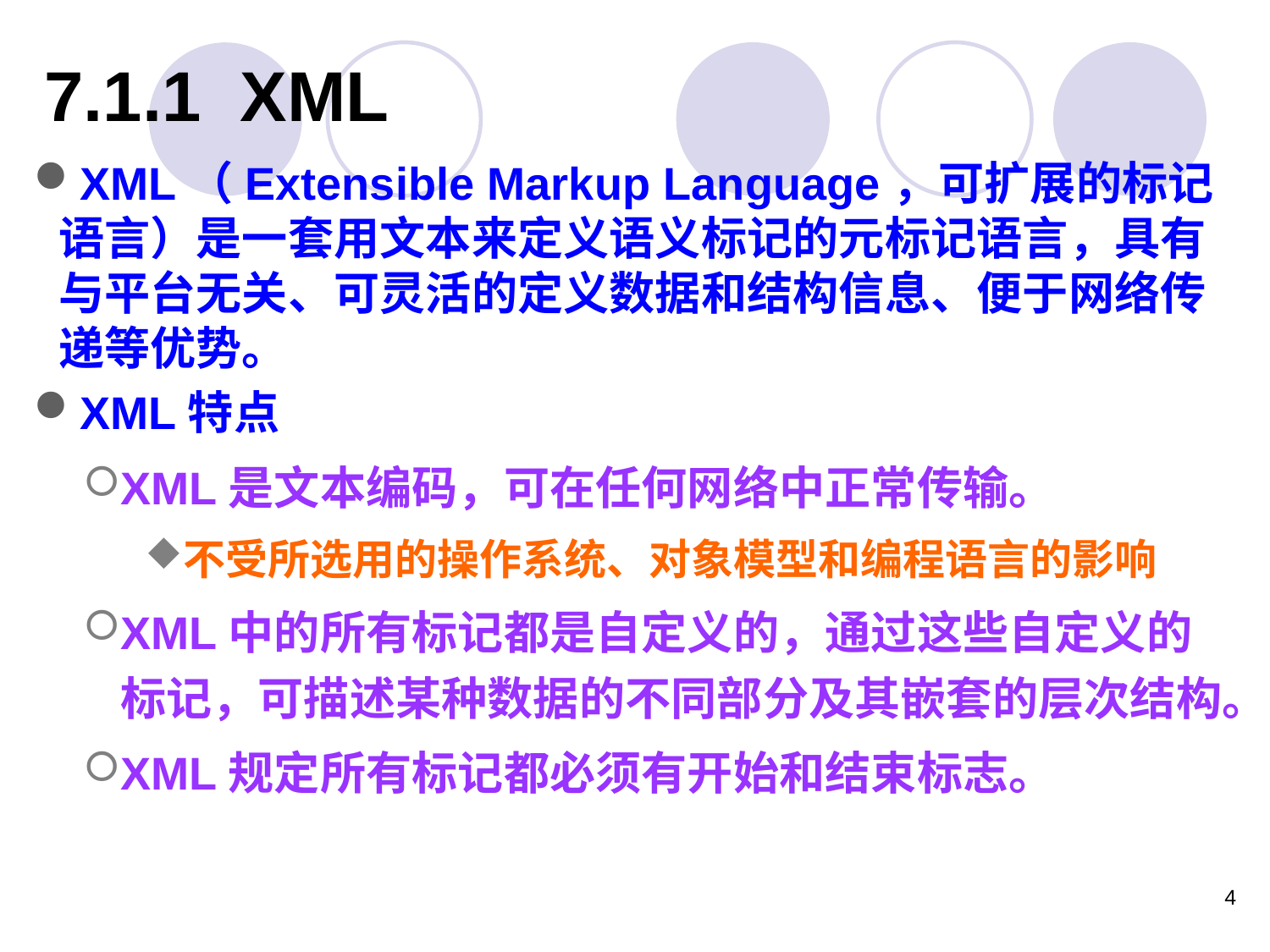

# 7.1.1  XML
XML（Extensible Markup Language，可扩展的标记语言）是一套用文本来定义语义标记的元标记语言，具有与平台无关、可灵活的定义数据和结构信息、便于网络传递等优势。
XML特点
XML是文本编码，可在任何网络中正常传输。
不受所选用的操作系统、对象模型和编程语言的影响
XML中的所有标记都是自定义的，通过这些自定义的标记，可描述某种数据的不同部分及其嵌套的层次结构。
XML规定所有标记都必须有开始和结束标志。
4